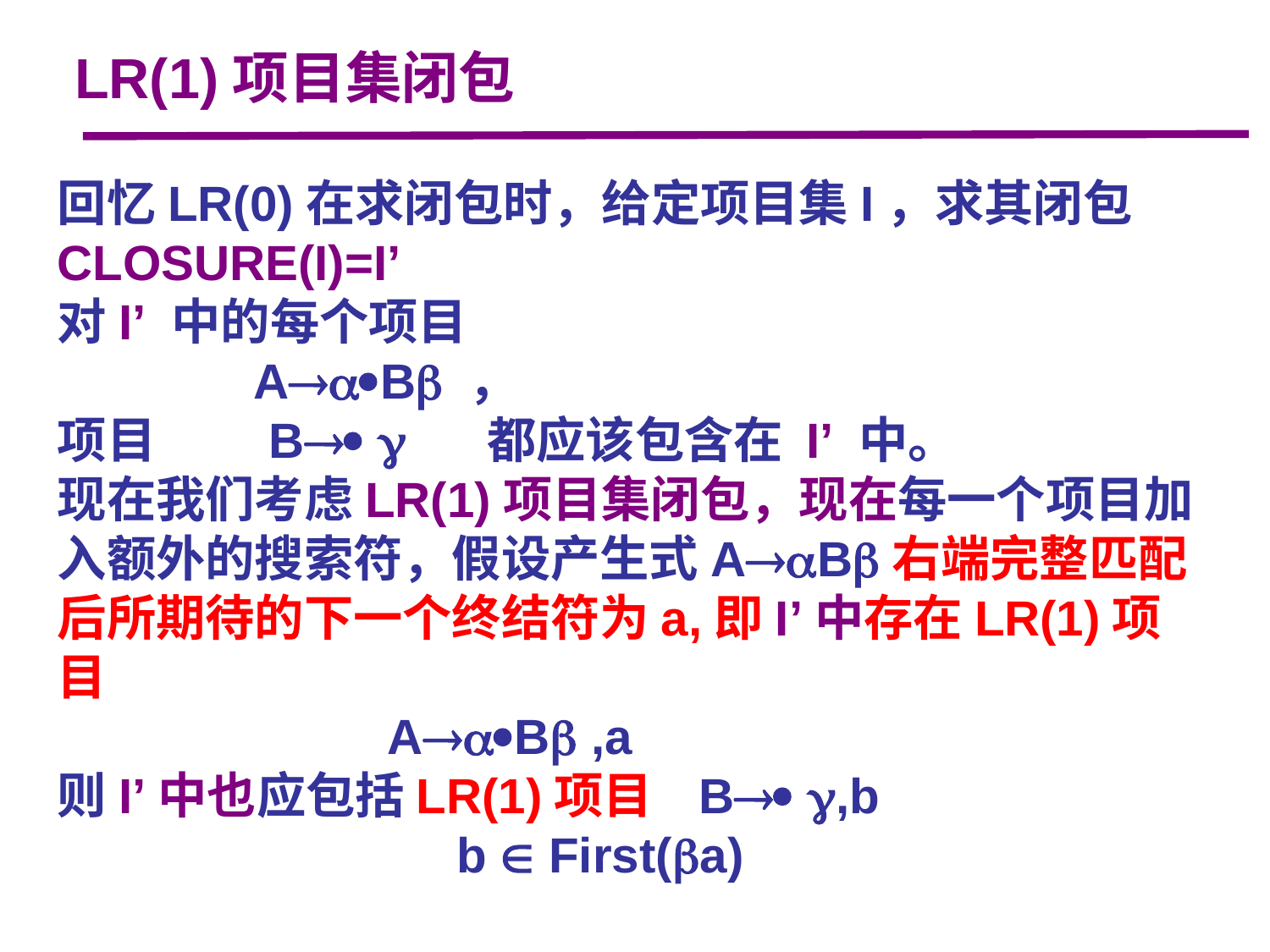

LR(1)项目集闭包
回忆LR(0)在求闭包时，给定项目集I，求其闭包CLOSURE(I)=I’
对I’ 中的每个项目
	     A→α•Bβ ，
项目         B→• γ     都应该包含在 I’ 中。
现在我们考虑LR(1)项目集闭包，现在每一个项目加入额外的搜索符，假设产生式A→αBβ右端完整匹配后所期待的下一个终结符为a,即I’中存在LR(1)项目
                        A→α•Bβ ,a
则I’中也应包括LR(1)项目   B→• γ,b
                             b ∈ First(βa)